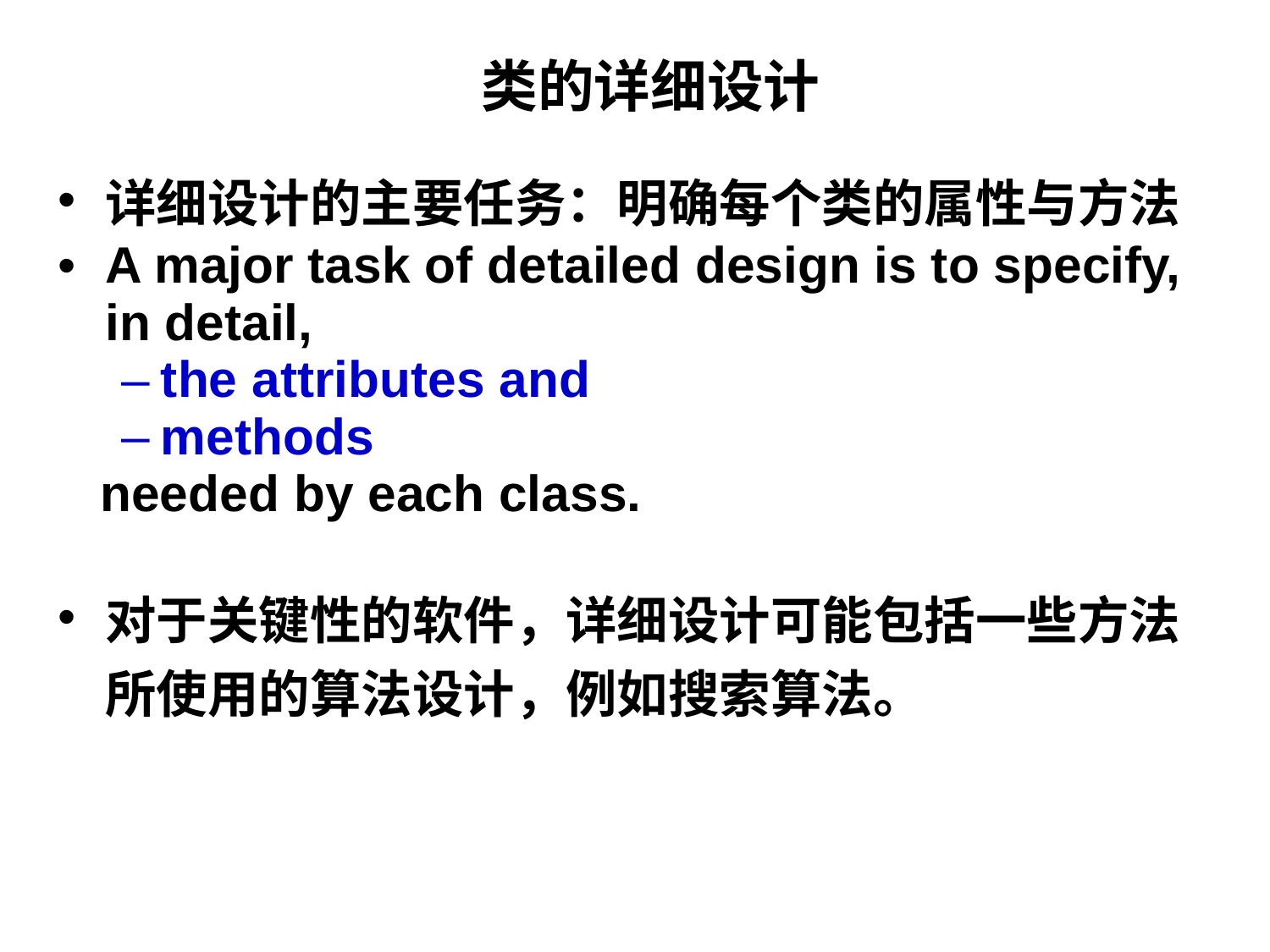

# 类的详细设计
详细设计的主要任务：明确每个类的属性与方法
A major task of detailed design is to specify, in detail,
the attributes and
methods
   needed by each class.

对于关键性的软件，详细设计可能包括一些方法所使用的算法设计，例如搜索算法。